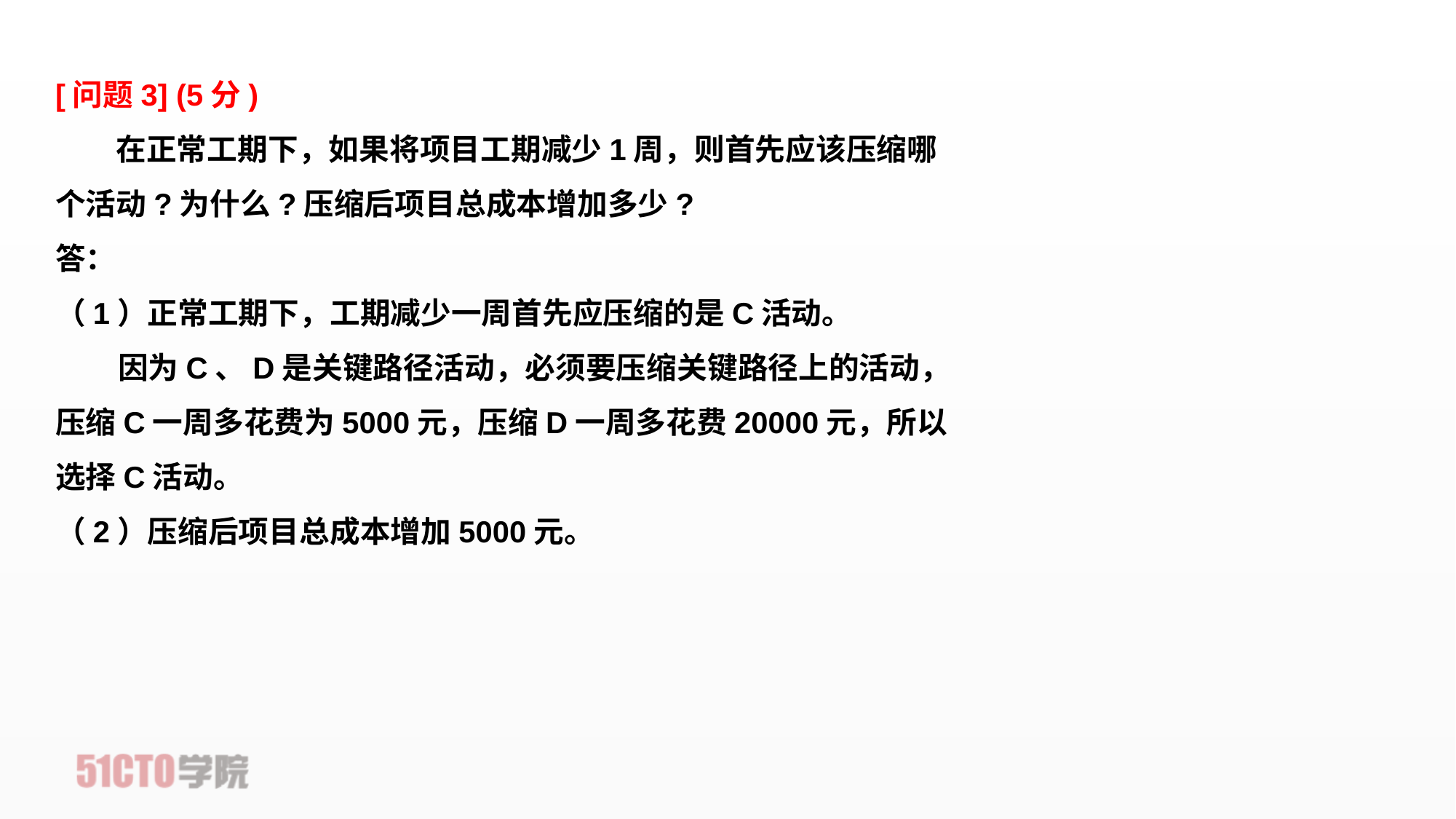

[问题3] (5分)
　　在正常工期下，如果将项目工期减少1周，则首先应该压缩哪个活动?为什么?压缩后项目总成本增加多少?
答：
（1）正常工期下，工期减少一周首先应压缩的是C活动。
        因为C、D是关键路径活动，必须要压缩关键路径上的活动，压缩C一周多花费为5000元，压缩D一周多花费20000元，所以选择C活动。
（2）压缩后项目总成本增加5000元。